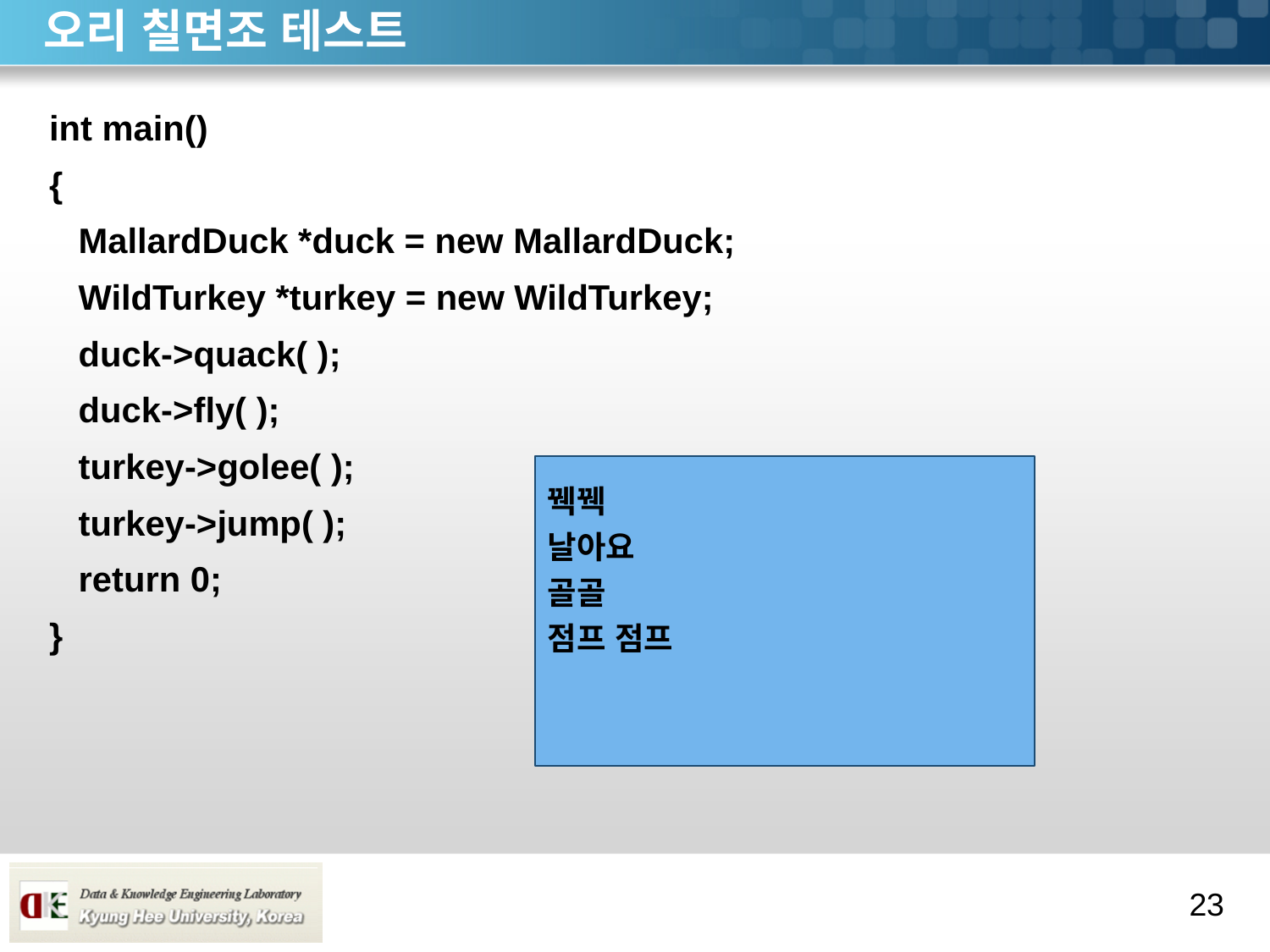

# 오리 칠면조 테스트
int main()
{
   MallardDuck *duck = new MallardDuck;
   WildTurkey *turkey = new WildTurkey;
   duck->quack( );
   duck->fly( );
   turkey->golee( );
   turkey->jump( );
   return 0;
}
꿱꿱
날아요
골골
점프 점프